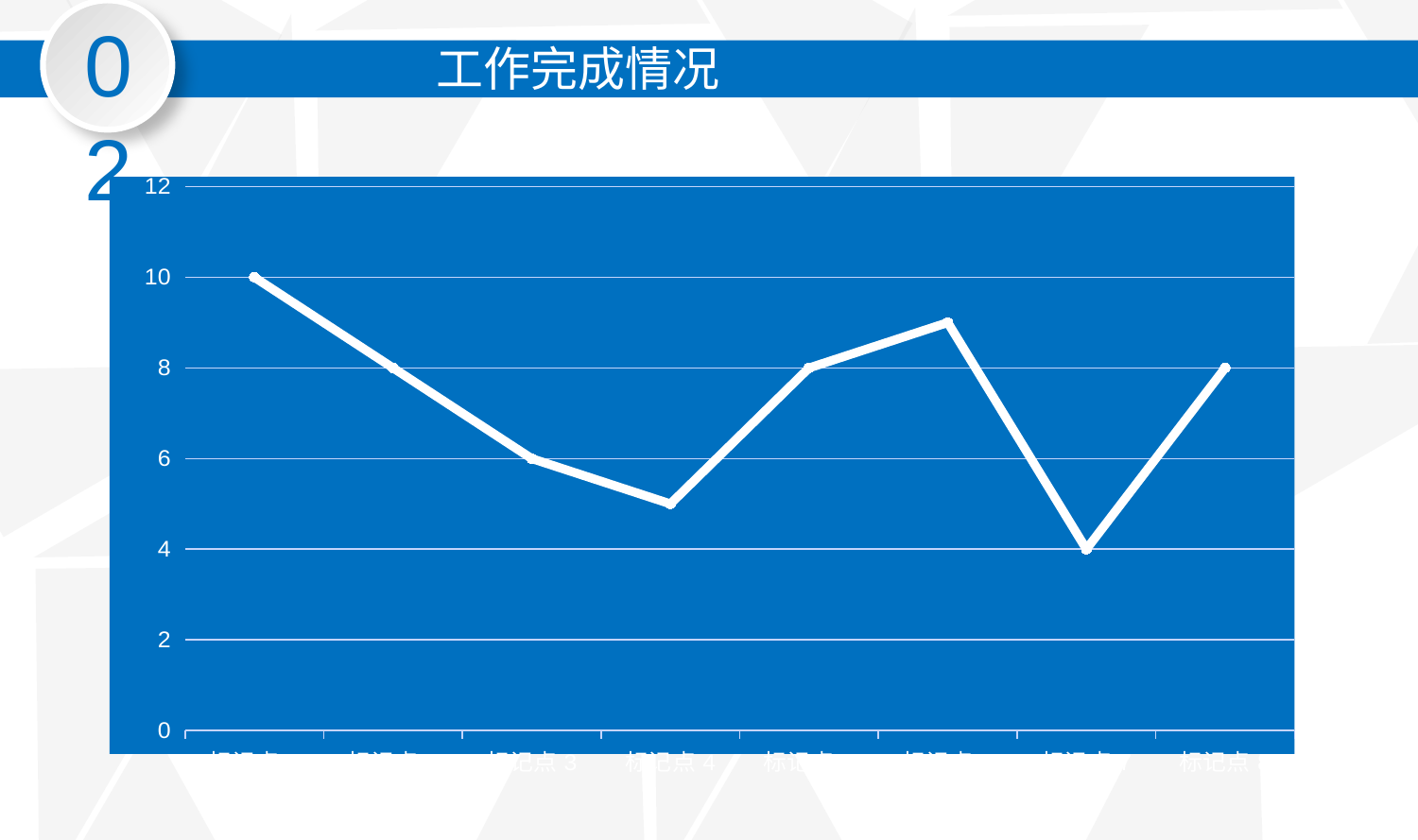

02
工作完成情况

### Chart

| Category | 系列 1 |
|---|---|
| 标记点1 | 10.0 |
| 标记点2 | 8.0 |
| 标记点3 | 6.0 |
| 标记点4 | 5.0 |
| 标记点5 | 8.0 |
| 标记点6 | 9.0 |
| 标记点7 | 4.0 |
| 标记点8 | 8.0 |